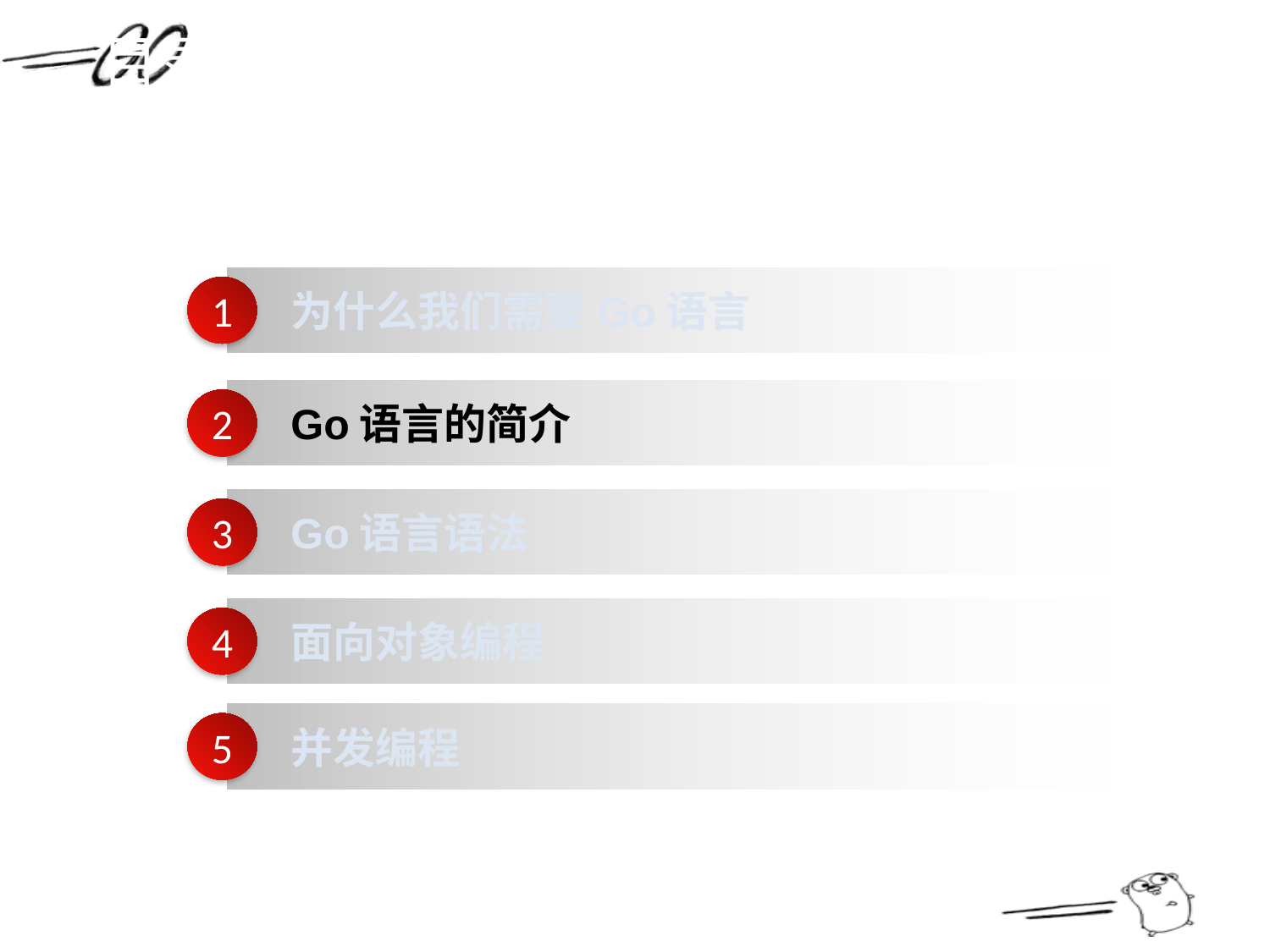

目录
为什么我们需要Go语言
1
Go语言的简介
2
Go语言语法
3
面向对象编程
4
并发编程
5
12